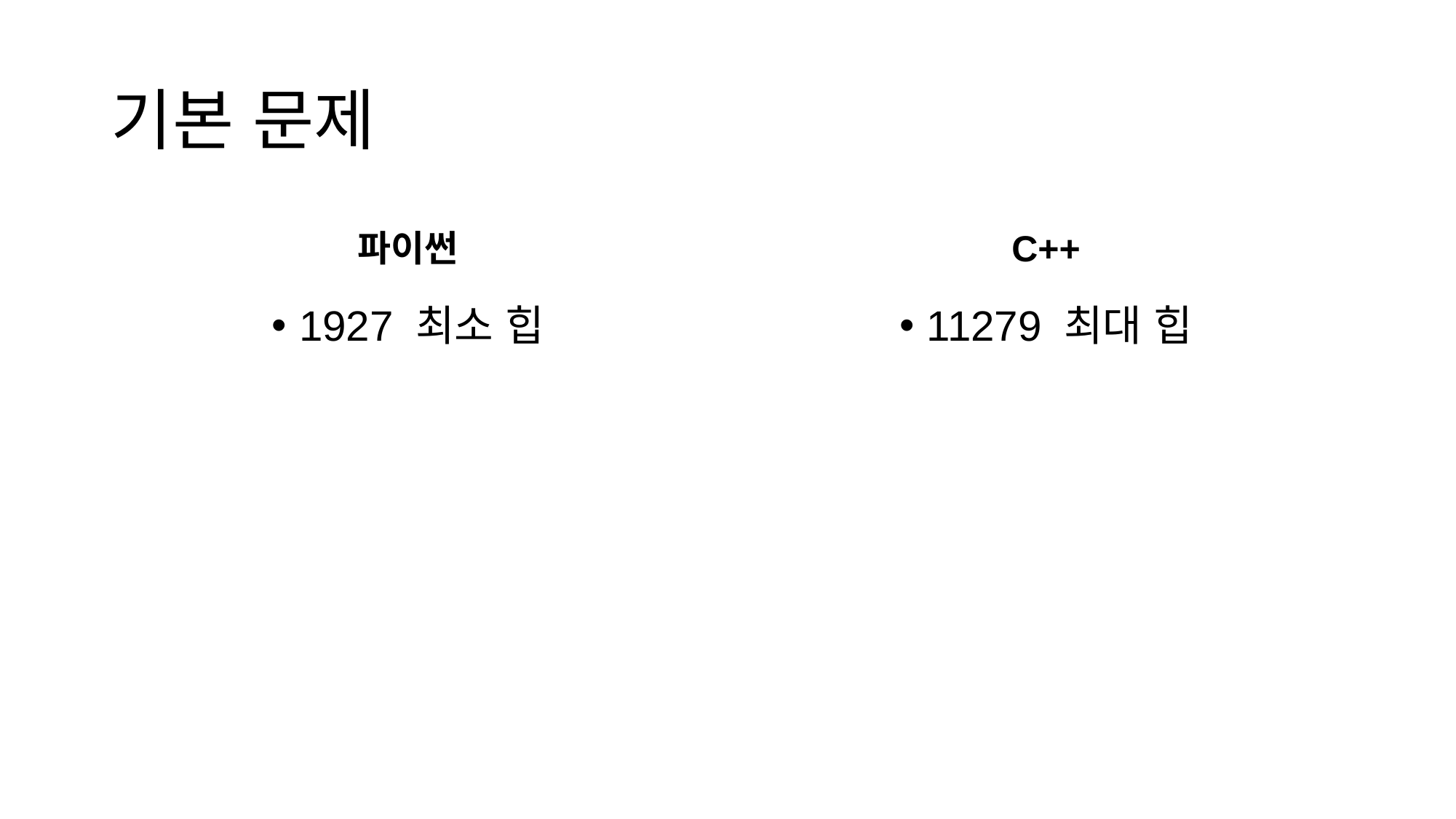

# 기본 문제
파이썬
C++
1927 최소 힙
11279 최대 힙